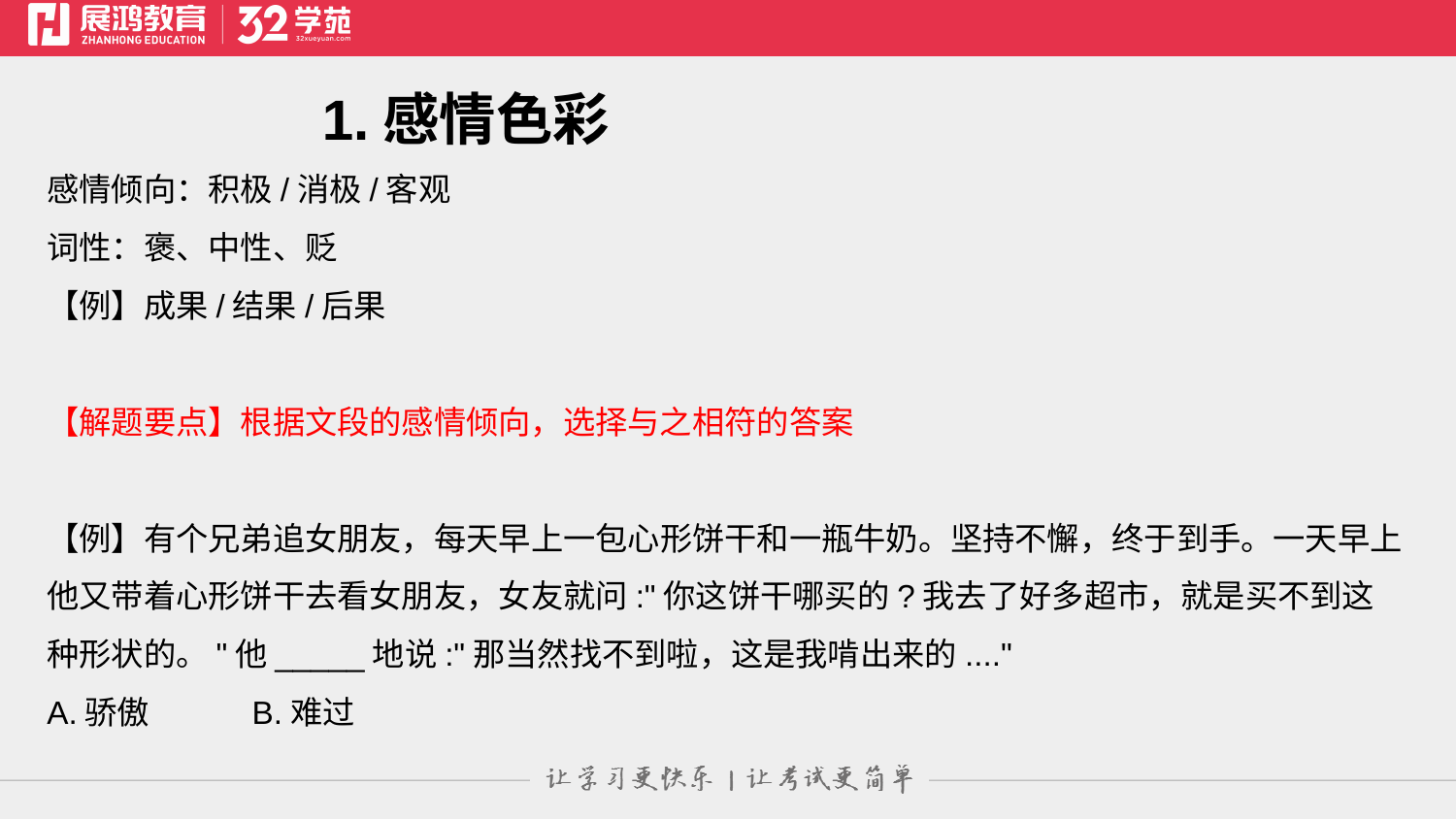

1.感情色彩
感情倾向：积极/消极/客观
词性：褒、中性、贬
【例】成果/结果/后果

【解题要点】根据文段的感情倾向，选择与之相符的答案

【例】有个兄弟追女朋友，每天早上一包心形饼干和一瓶牛奶。坚持不懈，终于到手。一天早上他又带着心形饼干去看女朋友，女友就问:"你这饼干哪买的?我去了好多超市，就是买不到这种形状的。"他_____地说:"那当然找不到啦，这是我啃出来的...."
A.骄傲             B.难过